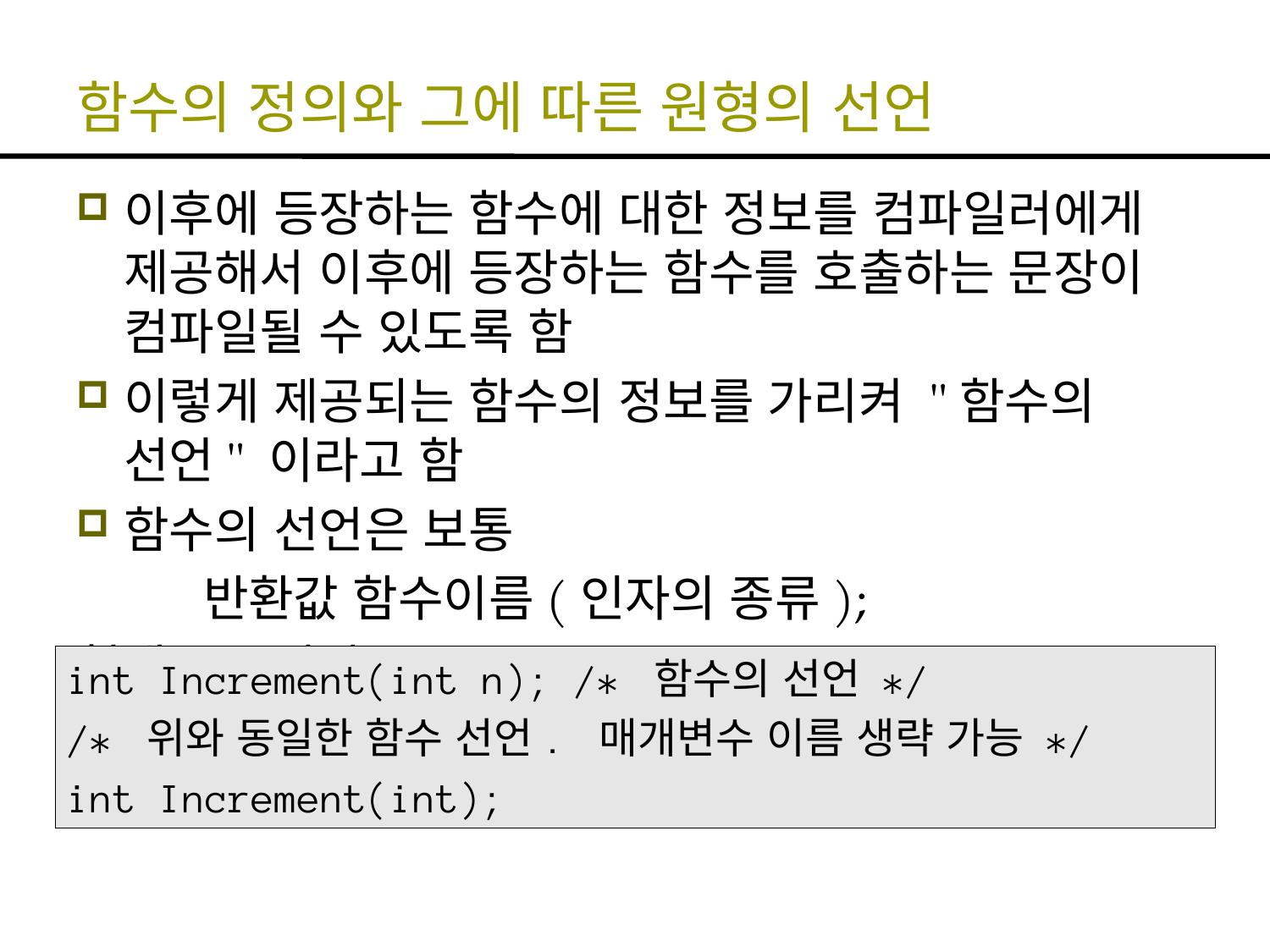

# 함수의 정의와 그에 따른 원형의 선언
이후에 등장하는 함수에 대한 정보를 컴파일러에게 제공해서 이후에 등장하는 함수를 호출하는 문장이 컴파일될 수 있도록 함
이렇게 제공되는 함수의 정보를 가리켜 "함수의 선언" 이라고 함
함수의 선언은 보통
	반환값 함수이름(인자의 종류);
형태로 구성됨
int Increment(int n); /* 함수의 선언 */
/* 위와 동일한 함수 선언. 매개변수 이름 생략 가능 */
int Increment(int);